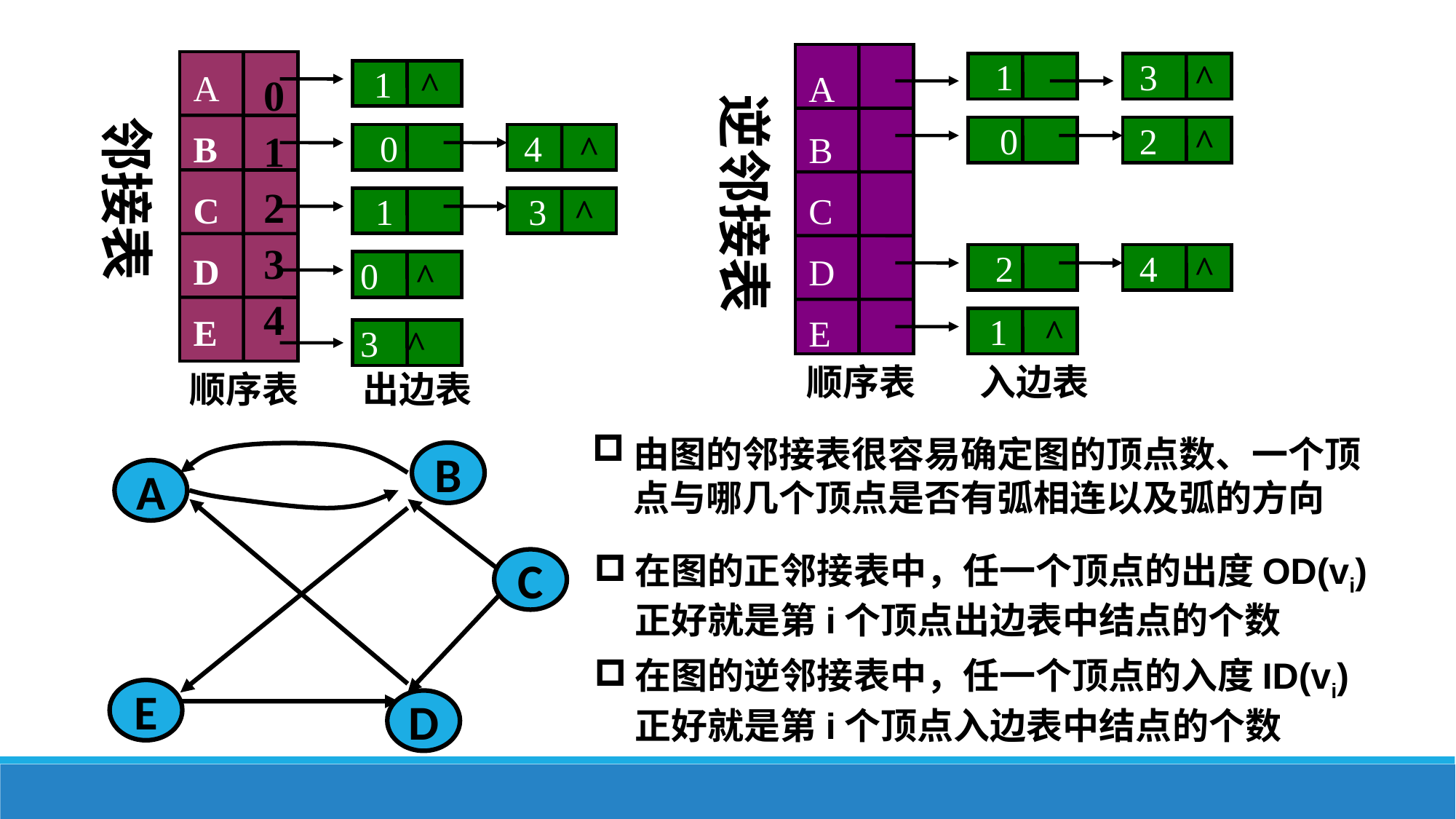

A
B
C
D
E

1   ^

邻接表

0

4    ^

1

3   ^

0    ^

3   ^

顺序表
出边表
A
B
C
D
E

1

3    ^

逆邻接表

0

2    ^

2

4    ^

 1    ^

顺序表
入边表
0
1
2
3
4
由图的邻接表很容易确定图的顶点数、一个顶点与哪几个顶点是否有弧相连以及弧的方向

B
A

C

E
D

在图的正邻接表中，任一个顶点的出度OD(vi)正好就是第i个顶点出边表中结点的个数
在图的逆邻接表中，任一个顶点的入度ID(vi)正好就是第i个顶点入边表中结点的个数